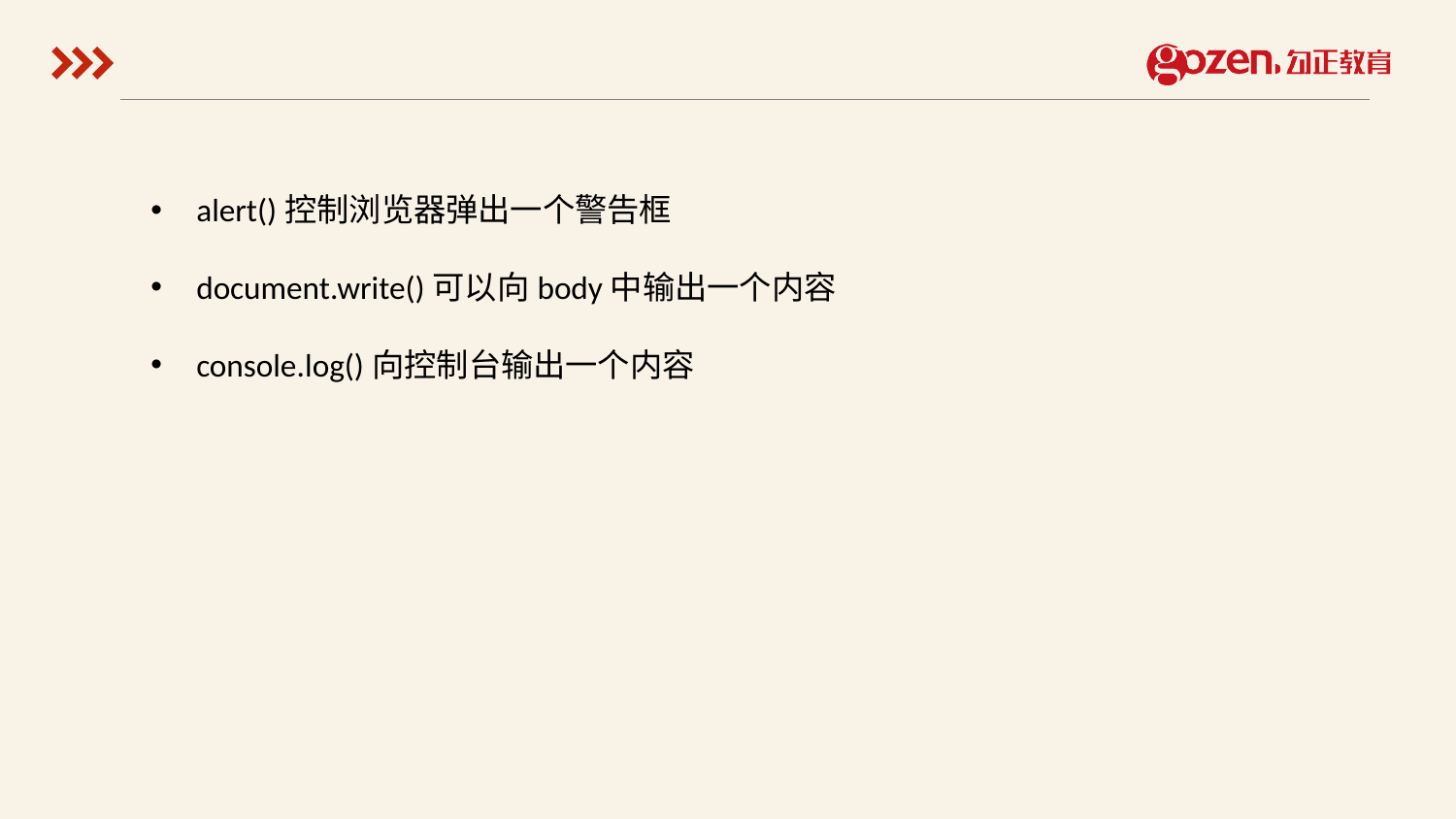

alert()控制浏览器弹出一个警告框

document.write()可以向body中输出一个内容

console.log()向控制台输出一个内容